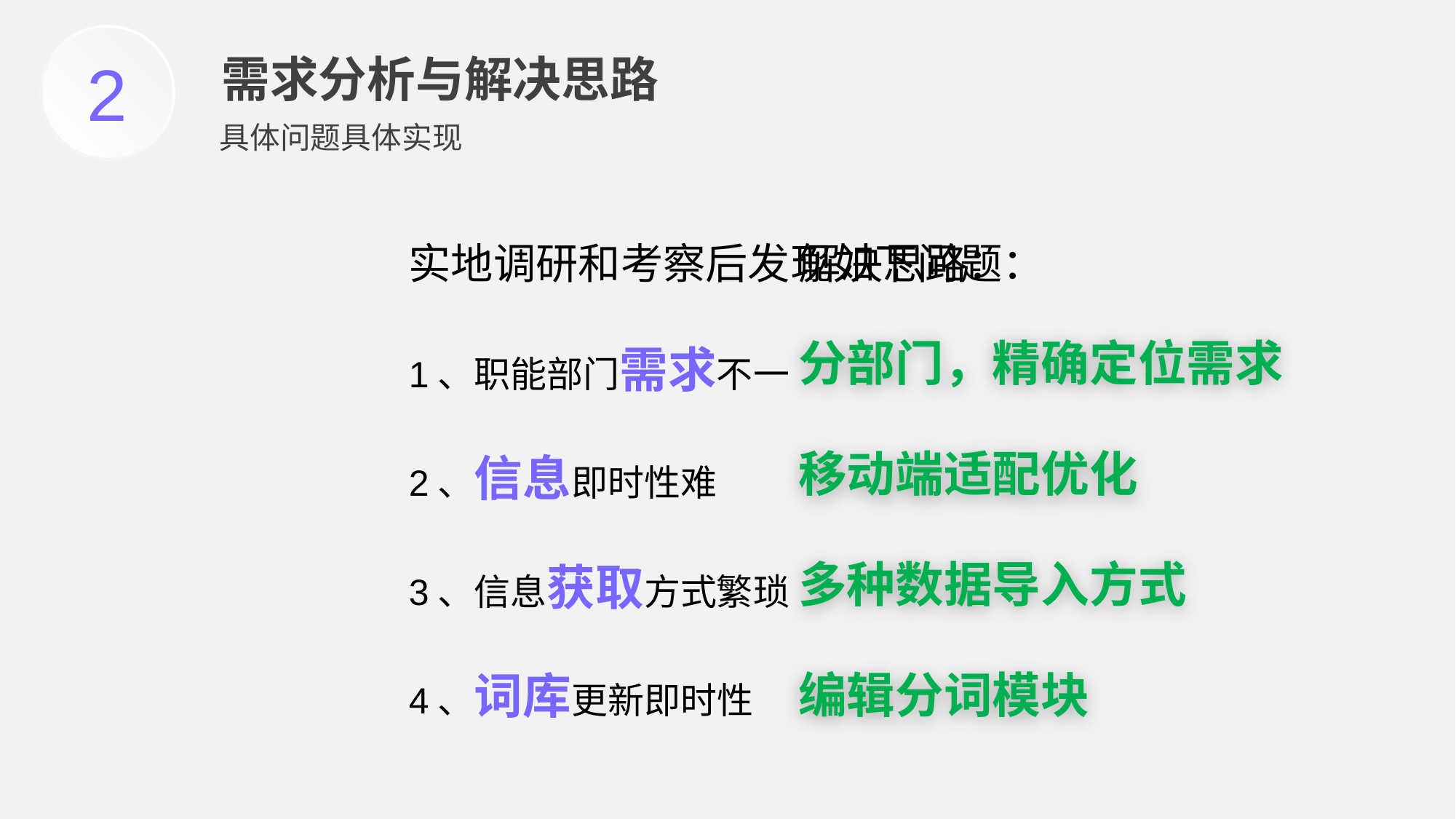

2
需求分析与解决思路
具体问题具体实现
实地调研和考察后发现如下问题：
解决思路：
分部门，精确定位需求
1、职能部门需求不一
移动端适配优化
2、信息即时性难
多种数据导入方式
3、信息获取方式繁琐
编辑分词模块
4、词库更新即时性